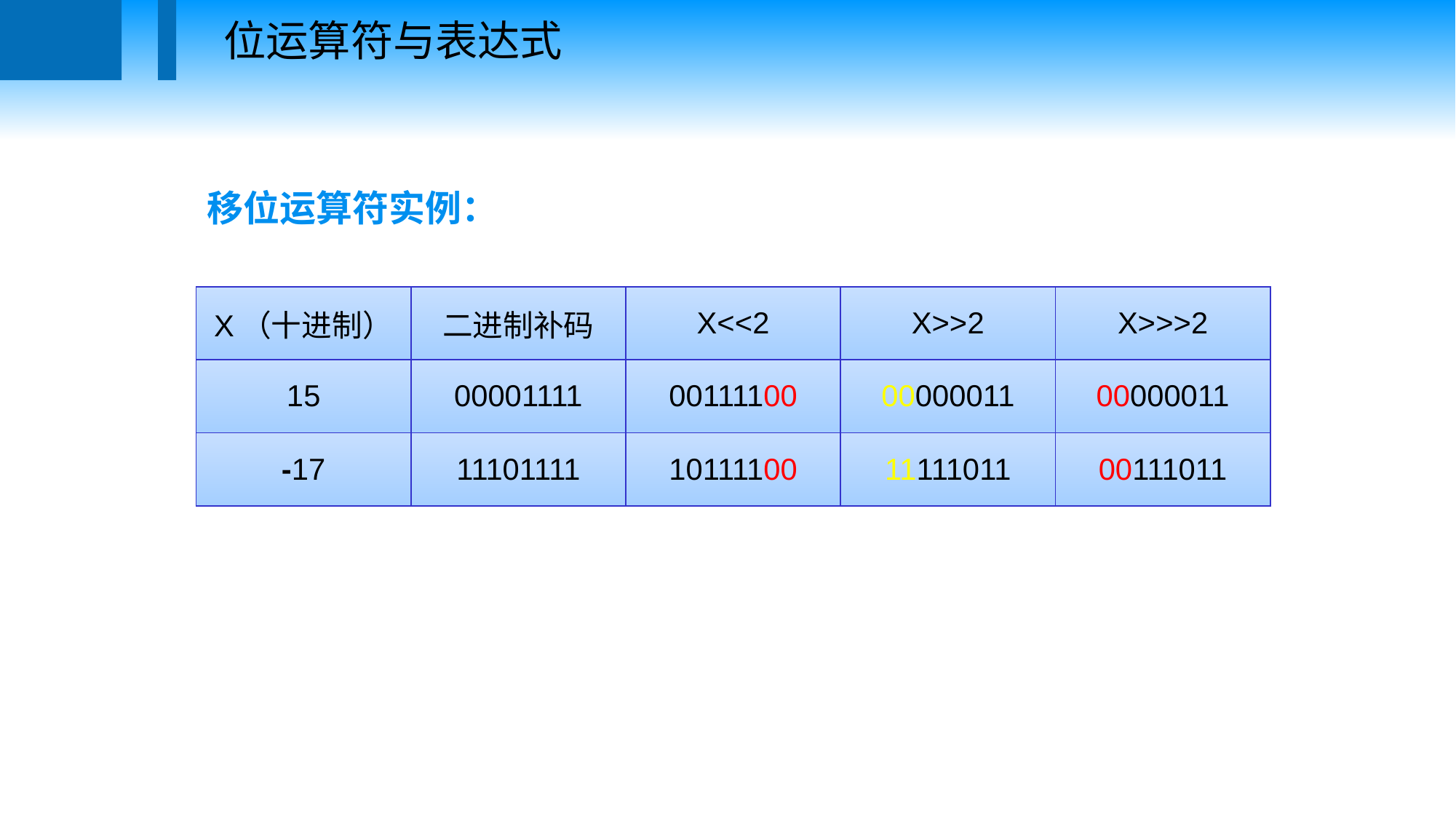

位运算符与表达式
移位运算符实例：
| X（十进制） | 二进制补码 | X<<2 | X>>2 | X>>>2 |
| --- | --- | --- | --- | --- |
| 15 | 00001111 | 00111100 | 00000011 | 00000011 |
| -17 | 11101111 | 10111100 | 11111011 | 00111011 |